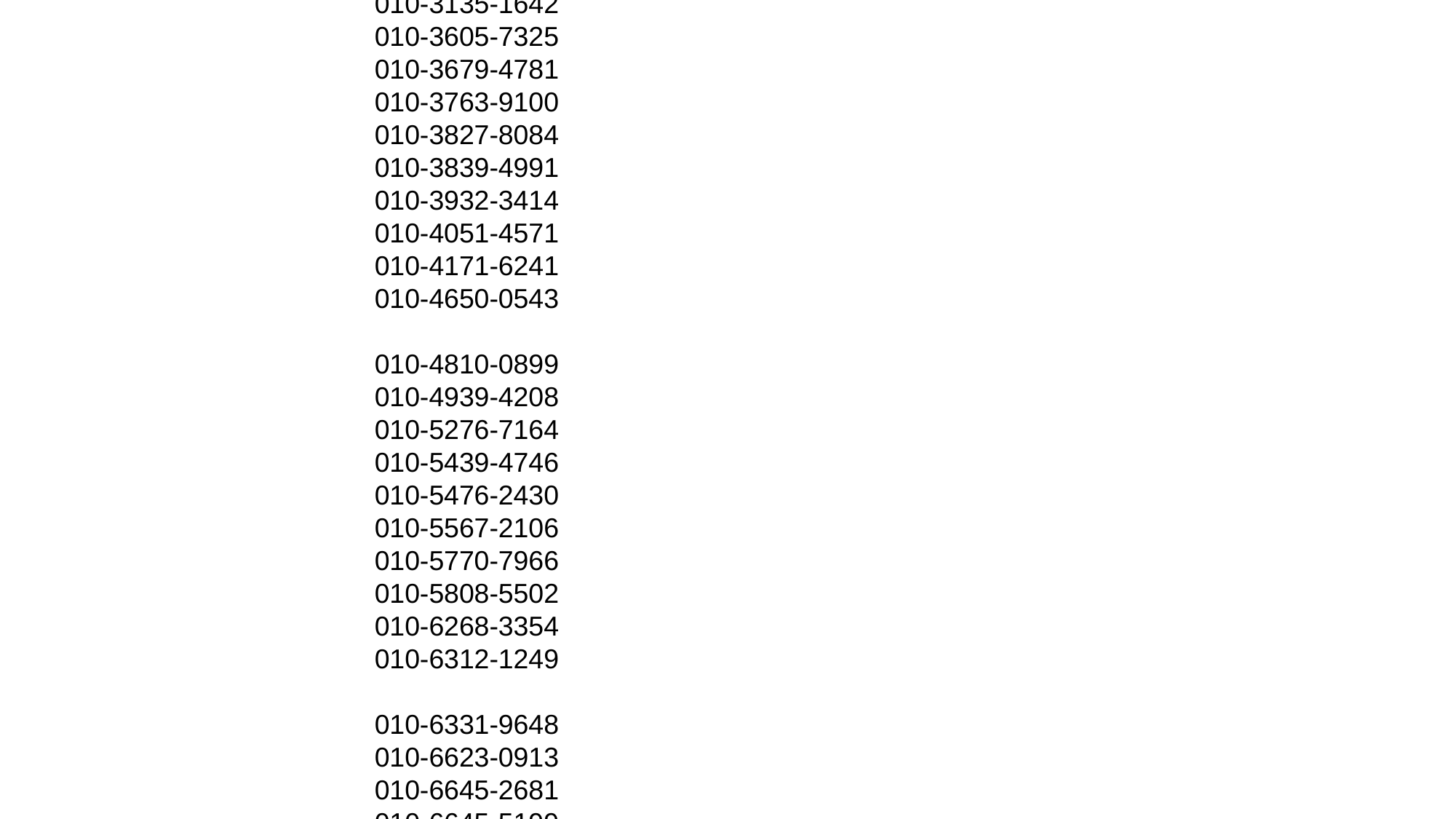

===========================================
주민등록번호
===========================================
가. 검출

1. 1900년대 출생 내국인 남자

591018-1172371
680804-1102783
730329-1706946
880430-1249901
921109-1615769

2. 1900년대 출생 내국인 여자

511030-2375248
600130-2162489
771018-2420466
811107-2340889
990901-2109005

3. 2000년대 출생 내국인 남자

011113-3173805
031012-3898741
090706-3473711
131007-3727037
141101-3464299

4. 2000년대 출생 내국인 여자

031117-4869415
051014-4521919
080715-4332122
101119-4084302
111001-4102019

5. 가운데 -

670210-1554381
820330-2650193
771102-1815710
790329-2603426
461130-1025451

6. 가운데 공백

841025 2498601
541003 1682176
911027 1311966
921015 2712579
751125 1543538

7. 연속일 경우

9010132257200
5010231710272
6611122189895
5911041084315
9011071843199

8. 윤년 일때

920229-1620059
960229-2478173
000229-3092314
040229-4950801
080229-4556625

9. 구분자 () 사용할 경우

(871025-1999173)(840104-2595291)
(041116-3927751)(910730-2764731)
(420307-1387580)(461011-1271434)
(721128-2851885)(720209-1963080)
(531009-1429671)(611008-1404197)

10. 구분자 {} 사용할 경우

{610330-1389945}{730506-1377458}
{661010-2679851}{941027-2424359}
{860530-2252986}{880304-1257030}
{940514-1221543}{780309-1277411}
{691117-1835596}{811014-1691477}

11. 구분자 [] 사용할 경우

[880313-2345581][870118-2029162]
[621002-2700812][630507-2838439]
[671121-1254155][841012-2245460]
[500712-2442246][710430-1577661]
[701120-1651997][761030-2677069]

12. 구분자tab 사용할 경우

331126-2943604	941020-2754353
430620-1260978	520508-1333049
930115-1395023	681018-2551591
581023-2938160	850617-1576771
410630-2885014	640811-1920529

13. 구분자 , 사용할 경우

720318-2426484,980511-2538213
851127-1390224,051009-4125914
411119-1744834,640330-2836187
681130-1893326,511030-2391341
641120-1913488,111112-3760489

14. 구분자 " 사용할 경우

"620322-1788693""770627-1808181"
"481121-2295011""531130-1324135"
"420426-2900476""511030-2075242"
"481113-2001161""951130-2078348"
"850210-2303341""750717-2599459"

================================================================

나. 미검출

1. 월 오류(날짜 형식에 올수 없는 값이 사용되었을 경우)

423430-2133992
952217-2172872
731702-1421297
834018-2141441
551712-2937064

2. 일 오류(날짜 형식에 올수 없는 값이 사용되었을 경우)

741093-1480016
830671-2113482
480756-2424231
840736-2324310
781167-1575074

3. 윤달 오류(평년에 윤달날짜가 사용되었을 경우)

690229-2636588
770229-1483841
810229-1432507
860229-1374374
890229-2684416

4. 검증번호 오류

660603-2488868
730123-2940794
750428-1669622
800617-2834846
941007-1724049

===========================================
여권번호
===========================================
가. 검출
1. 최초 여권번호(국가코드 2자리 + 7자리 숫자)
KR7726840
NW4523423
SC7567645
YP2342343
TM4356345
KN5345687
MP6735666
KR1235665
SQ3462934
SM2094834

BS2302394
DG3540285
ID3494804
GJ2394000
TJ2348348
UL2348903
GK2304984
GW2134098
CB2340855
CS2340394

JB1234084
JN2304928
GB2348092
BN2340955
JJ6786787
GW9309534
GG3492444
HD2343423
SJ5463453
SJ1298953

2. 구 전자 여권번호(공간부호 2자리 + 7자리 숫자)
BA3454554
BB2235446
BG2365445
BL2635445
BN2534464
BO2347892
BR2347834
BS2374834
BT2744873
BU2346544

CA2344533
CB4524554
CD3454545
CG3457845
CH7845784
CL3487584
CN4387584
CO3744563
CP4554634
CS5455445

CZ3454426
DG4354554
DJ3454545
DK6546244
DM5454545
GK5465445
GN5644554
GP3645455
GR5644555
GS5445542

3. 신 전자 여권번호(여권의 종류 1자리 + 8자리 숫자)
D58493043
G43894344
M09545445
S23784834
D12098392
G43985455
M23434645
S02015354
D54354453
G54837434

4. 콤마 ( , )
G95795457,RF2831963
M51810049,BN8848576
M69335159,SE3278248
D39424926,KY4741449
S78738521,VL4613680

5. 구분자 Tab
S52315260	GE3804184
M58438552	BN1018724
M03614767	AY8728965
DM2069050	G09236970
KU8008092	D28740957

6. 따옴표 ( " )
"SD6071287""M29366851"
"NY8278570""D22754883"
"CB8231848""M91282368"
"CZ1772271""G95308518"
"S10086335""S53263548"

나. 미검출
1. 국가코드 오류(최초 여권번호)
AB7726840
AA7483748
BC2940384
CC3240955
DD0394034
EE2398493
FF2398493
FA2390505
TC2302044
DF3984934

2. 공간 부호 오류(구 전자여권번호)
ZZ7726840
QQ3098943
EE9389433
RP2340995
GL3498489
EI2309840
RI4095045
FD2393484
DI2398944
DA4834435

3. 여권종류 오류(신 전자여권번호)
Z77268401
Q12312455
A32432344
C34346455
P45645544
L54474554
E45455445
W45455334
Z34554523

===========================================
운전면허번호
===========================================
가. 검출
1. 가운데 -
충남04-344179-29
경기01-423345-98
경기00-852223-51
강원91-080163-11
울산13-792622-88
충남81-968392-14
경남14-319754-50
울산14-996652-04
강원94-388859-71
제주80-773271-83
13-92-921909-45
25-11-679995-09
26-72-609802-94
16-70-598176-73
16-81-294469-75
25-94-281254-82
15-13-883594-01
21-94-634800-56
26-71-244374-71
15-81-409345-48

2. 가운데 공백
제주 92 758357 61
울산 10 425334 20
충북 10 142151 78
경기 92 152091 12
울산 11 700173 46
서울 74 661593 55
대구 82 588647 23
충남 74 467285 13
충남 90 154701 77
인천 13 940554 49
13 72 082539 93
26 00 679360 83
15 71 134330 50
13 94 425160 67
15 81 712813 20
15 81 767107 26
14 74 711360 82
22 13 596640 04
26 74 186196 10
26 11 419903 66

3. 연속일 경우
충북9161086312
부산7454229516
울산7281295718
부산1024921608
경남8227224499
울산8270500416
충남7125100366
강원7403405088
울산7175122999
제주7260597203
167186435311
140339071152
269459523210
129029085709
120151233397
151179005379
260155606631
167375732883
140111517923
149082301102

4. 구분자 () 사용할 경우
(서울04-740653-16)(강원13-498671-76)
(인천74-109530-91)(강원70-160575-50)
(제주83-038621-36)(21-13-947953-29)
(22-73-490463-23)(26-14-423375-64)
(21-93-707177-56)(14-81-684298-42)

5. 구분자 [] 사용할 경우
[대구74-457588-95][강원92-994261-13]
[충남11-297512-82][부산74-078544-23]
[대전11-708315-09][23-94-894606-76]
[11-72-046754-88][20-10-512747-02]
[13-83-817923-40][15-70-032674-51]

6. 구분자 " 사용할 경우
"인천00-082387-67""대구72-322720-10"
"충남10-142791-63""충북02-006776-96"
"부산00-987217-04""서울00-859903-04"
"충북80-091516-63""강원13-223579-52"
"인천00-761488-76""서울13-916204-68"
"25-00-955450-16""11-94-780316-36"
"25-13-211813-18""12-74-541979-36"
"22-10-262162-46""26-72-955669-68"
"15-74-856562-42""26-73-408552-09"
"22-73-542755-64""23-83-861601-61"

나. 미검출

1. 교부지역 오류
마산93-353245-47
홍성02-482391-47
대천13-659704-12
정선02-427708-00
경기도13-043341-71
고려93-838152-17
제지04-928772-24
충서83-707150-12
대교71-268635-92
사울82-979160-10

94-71-897634-73
46-03-277583-17
76-70-474140-42
55-02-756181-57
81-03-833501-13
90-11-678876-38
46-98-355394-49
70-43-967319-10
72-78-795751-17

2. Bin 번호 오류

강원70-043369-09
충남82-653100-66
울산80-806188-16
대전13-138152-62
서울83-505275-48
충남92-292507-61
충남71-461078-30
제주84-066186-33
충북04-410733-50
대구82-692722-44

21-11-926492-55
14-13-918587-27
16-80-302668-33
16-71-586348-06
25-01-078864-93
26-93-272148-58
13-80-172770-52
26-10-843116-84
16-82-136983-68
13-82-059449-21

===========================================
외국인등록번호
===========================================
가. 검출

1. 1900년대 출생 외국인 남자
561030-5153624
690429-5704144
790208-5583918
800917-5436470
960725-5744804

2. 1900년대 출생 외국인 여자
571130-6412139
601030-6749703
760614-6648916
891128-6896678
941030-6697374

3. 2000년대 출생 외국인 남자
000907-7005749
021121-7554362
061013-7758446
081130-7868647
130103-7556363

4. 2000년대 출생 외국인 여자
010730-8277853
050102-8208507
070714-8717894
110730-8297320
151030-8189844

5. 가운데 -
640806-5952593
650606-6327551
701014-5803073
460421-5867023
850930-6462179

6. 가운데 공백
570830 5287992
460907 6248580
601030 6955288
831020 6056069
731015 5438303

7. 연속일 경우
7701276128963
7205305129552
4110155292743
4401085779765
6903306801416

8. 윤년 일때
920229-6161968
960229-6071901
040229-5556678
080229-5388945
120229-6310648

9. 구분자 () 사용할 경우

(421125-6083713)(691130-6552344)
(750721-5565005)(680930-5709031)
(981122-5204724)(470504-5137654)
(830723-5054748)(621026-5334069)
(781024-6361368)(840214-5883294)

10. 구분자 [] 사용할 경우

[561008-6408393][681120-5808439]
[440528-6511609][471119-5128554]
[760613-6184275][820310-6200212]
[671019-6744348][831030-5846873]
[460719-5837669][630430-6074384]

11. 구분자tab 사용할 경우

731017-5835283	471030-6159838
631025-6814581	551005-6918713
590930-5749610	651030-5254170
940907-5746455	800225-6228363
870312-6977680	691113-6470297

12. 구분자 , 사용할 경우

771030-5209295,821104-5856663
781019-5090501,931116-5021019
830304-5757313,920417-6017263
991112-6222220,681016-6850506
980805-5369725,720704-5202334

13. 구분자 " 사용할 경우
"761011-6208048""461126-6427003"
"900101-5898213""760617-6070468"
"451028-6215955""630914-6457668"
"951104-5245240""641103-6362719"
"701018-5515075""911009-6551209"

14. 구분자 {} 사용할 경우

{601001-6955566}{521123-6494423}
{481126-5414574}{550430-6528939}
{971004-6468105}{730608-5778672}
{940608-6310897}{891005-6203432}
{500315-6771459}{990225-5655839}

================================================================

나. 미검출
1. 월 오류(날짜 형식에 올수 없는 값이 사용되었을 경우)
834730-5772950
902318-6694681
622505-5253442
531814-6385841
771330-5806329

2. 일 오류(날짜 형식에 올수 없는 값이 사용되었을 경우)
410798-6388854
841197-6600385
560742-6339707
821199-6525743
550788-5898852

3. 윤달 오류(평년에 윤달날짜가 사용되었을 경우)
670229-5194372
710229-6793479
810229-5487694
860229-6140534
990229-5145544

4. 현재년도 기준으로 출생하지 않은 2000년도 이후 외국인 남자
240512-7035509
270215-7776646
300829-7013621
451130-7734781

5. 현재년도 기준으로 출생하지 않은 2000년도 이후 외국인 여자
171030-8557094
271130-8706691
311030-8190909
381023-8430874
490629-8425882

6. 검증번호 오류
670821-5317627
571130-6336586
721014-6016537
811027-6217597
870803-5428309

===========================================
계좌번호
===========================================
가. 검출
1. 국민은행
478-12-1556-454
236-86-6745-456
646-45-6474-566
483-54-7983-378
209-95-5745-456

2. 주택은행(구)
575790-79-328515
459034-35-498555
128745-55-349555
203444-23-589666
590234-65-959522

3. 신한은행
459-234-635945
563-453-234934
458-135-594598
384-934-239894

4. 우리은행
243-12-004727
534-26-465344
454-23-345874
123-34-456678

5. 우리은행(가상)
5452-544-445624
4455-453-482541
3574-443-245423
3943-695-293178
6345-234-346989

6. 농협은행(신)
423-2345-8321-54
394-5623-6948-54
498-4365-3495-84
504-6432-3248-93
434-6465-2348-94

7. 농협은행
142437-54-64851
432342-65-29482
595433-85-29343
602342-12-59544
736234-05-29435

8. 외환은행
938-344545-344
545-446355-453
756-534234-547
455-643534-545
312-443255-354

9. 하나은행
102-926180-48437
896-999643-28704
940-579709-07522
345-028839-14215
678-451456-86383

10. 기업은행
066-016723-97-131
344-623544-34-444
234-454563-56-442
234-125344-42-453
784-134768-85-445

11. 한미은행
584-48384-394
432-39849-584
398-23944-894
043-29348-684
058-44546-645

12. 씨티은행(구)
453-43453-134-45
654-64854-452-35
442-45646-452-23
465-97756-477-48
034-78435-344-24

13. 산업은행 CMS(구계좌)
243-63-34576-7
654-45-12675-3
235-65-56344-5
745-65-34555-3
765-23-67345-3

14. 메리츠종합금융증권
1239-6534-23
0291-7845-94
9384-2935-54
9325-7892-12
6945-4322-49

15.문자+계좌번호
신한651-17-214757
기업725920-04-449293
하나847-91-90938-9
우리220-36-9981-037
국민944-530047-43818

16. 콤마 ( , )
464-119830-172,116-26-901700
5562-535-075023,529-936-174743
414-26402-102,178-93-961812
385-02022-566-25,700-01-4526-944
709-207741-00619,

17. 구분자 Tab
2230-873-894529	649-669176-812
817-05-9191-281	410-735-074840
318-99-9615-576	130-665814-67266

18. 따옴표 ( " )
"917390-93-71155""157-65923-890"
"611250-70-048895""7350-398-588218"

19. 신협은행
132-083-862363
132-173-326612
132-100-036161

20.기타
485053-41-16160
127-27476-887
637-95-38461-4
710-18-7642029
100-33-4757990

나. 미검출
1. 계좌번호 패턴이 아닌 경우
3493493-9023859-2192384
920203943-939-54425
2384093-2389489-23
93004-2398004-39-432
2346-586785-345-223
234934-4503403-49394-595-43
09890023-23465-434234265
903485092834023904
3940850930-30945803
3-20984-02934-304958-09345

===========================================
신용카드번호
===========================================
가. 검출
1. 가운데 -
3762-5048-6254-5772
5543-4925-9843-5180
4296-1253-2117-6661
3571-0402-7610-4683
9445-4780-7712-0402
5521-2271-9277-3719
9490-9504-7384-1975
9430-2099-9206-8872
4689-0829-2979-0101
9200-6170-4104-2748

9445-2445-2044-5030
8110-7172-5327-9557
9410-1961-5474-3695
3565-2391-0883-5286
0005-1881-3749-8034
4140-2747-5916-4423
5310-7209-2965-5261

2050-9624-7927-5493
5583-7041-9874-4196
5521-3307-8427-7816
0002-5998-2241-6912
4067-2514-1011-4392
9450-8100-8421-3147
2000-1459-9590-3951
4038-1127-1930-6566
0002-2573-8618-7334
9410-1272-3138-5457
0002-1800-2347-7332
4118-9781-3556-3599
9200-2121-1779-2846

2. 가운데 공백
3560 3111 9585 4556
6234 5416 1829 3144
4114 7190 2814 5670
2000 1226 1748 3407
3762 5545 3075 5857

3. 연속일 경우
2000354486657700
5145080089989310
4030113073525104
9490134285737495
7001176856380003

4. 15자리 신용카드(amex)
3710-0266-5087-5735
3779-8856-2220-7246
3751-4450-3657-2271
3762-7294-3038-7312
3779-8860-0631-6876

5. 구분자 () 사용할 경우
(9100-3125-6847-4778)(4092-3179-3422-6977)
(4038-1218-1788-6270)(5521-3395-9695-5808)
(5528-3972-8232-6943)

6. 구분자 {} 사용할 경우
{9451-6217-9996-7250}{2050-9432-1128-3508}
{4386-7493-9487-8985}{4374-3254-9281-4547}
{2050-3652-4063-2564}

7. 구분자 [] 사용할 경우
[2050-2497-7343-9748][3560-2125-8626-5644]
[9490-4041-6164-8243][4048-2278-7203-6806]
[5599-6211-7685-6960]

8. 연속된주민번호 tab으로 분리할 경우
4404-4724-8029-9804	4510-9955-1569-7577
9410-1214-0108-4537	9451-1132-8941-0439
0001-1785-6683-4282	6244-8026-5150-2959
8110-5065-9760-6140	5589-2701-9094-3669
9464-7825-4047-1557	8110-2883-9875-6636

9. 구분자 , 사용할 경우
5551-1225-4225-3038,5488-1825-8855-8045
4067-4553-2113-6085,5528-3985-9126-9931
4553-2706-4465-7316,5342-9288-8390-0944
9451-3288-7160-7859,9100-3981-5825-0231
5361-4878-1434-9107,4220-1853-0093-0182

10. 구분자 " 사용할 경우
"6243-7822-5727-5682""8110-7687-4571-3299"
"4854-9238-1076-2304""4900-2026-2533-9564"
"9417-3179-4014-9632""5164-1164-4680-8342"
"5547-2025-3890-8097""9481-3446-3506-9686"
"4284-3935-9962-4341""2050-6421-7003-8990"

11. 마스터카드
5551-1109-3536-2276
5377-3107-3610-2135
5414-6840-7681-5240
5491-5582-0436-6902
5121-1459-4067-8770

12.비자카드
4075-5800-1020-3399
4216-0749-5124-7987
4426-6006-4552-8980
4617-8182-7209-0418
4574 9221 8790 2971

나. 미검출

1. 검증번호 오류
3550-4117-8249-2530
2201-7976-6932-8275
3845-0143-6212-0276
3669-9029-2863-4991
0739-2602-3079-4504
3566-4768-8431-9792
3957-7061-2804-2546
3063-1860-9804-0633
3551-7792-3676-0911
3975-0191-1707-3532

2. Bin 번호 오류
5040-1156-9234-0166
8922-3102-6050-4379
6979-3637-0525-4221
1030-9191-7812-6275
0413-0607-2414-4725
4615-5294-0383-2139
6309-8592-9324-7197
6014-3818-4748-6276
9108-1624-7611-2305
1806-5775-9012-7073

============================
핸드폰번호
============================
가. 검출
010-2429-3919
010-2430-1959
010-2600-7179
010-2622-0712
010-2739-3066
010-2772-7670
010-2778-6114
010-2828-0064
010-2831-1546
010-3026-4125

010-3135-1642
010-3605-7325
010-3679-4781
010-3763-9100
010-3827-8084
010-3839-4991
010-3932-3414
010-4051-4571
010-4171-6241
010-4650-0543

010-4810-0899
010-4939-4208
010-5276-7164
010-5439-4746
010-5476-2430
010-5567-2106
010-5770-7966
010-5808-5502
010-6268-3354
010-6312-1249

010-6331-9648
010-6623-0913
010-6645-2681
010-6645-5199
010-6948-7276
010-6960-1197
010-7043-8688
010-7115-8726
010-7200-6939

010-7348-9611
010-7386-9381
010-7390-6780
010-7408-3054
010-7442-4787
010-7489-2170
010-7515-8664
010-7682-9783
010-7846-6077
010-8029-8358

010-8222-7845
010-8426-4055
010-8587-4681
010-8621-2867
010-8642-6518
010-8676-6626
010-8771-7958
010-8788-5991
010-8860-5808
010-9069-6905

010-9072-0253
010-9122-0462
010-9211-5842
010-9242-5476
010-9411-6273
010-9719-8304
010-9721-5199
010-9814-0175
010-9957-8337
010-9967-5121
010-9981-3338

010-2007-9147
010-2019-1196
010-2028-5396
010-2035-1718
010-2042-0803
010-2044-2480
010-2056-5355
010-2064-1141
010-2066-1729
010-2069-1170

010-2069-4168
010-2103-3557
010-2107-2842
010-2109-1372
010-2138-8406
010-2150-9998
010-2155-8236
010-2164-6808
010-2171-2080
010-2184-6878

010-2196-4672
010-2211-0505
010-2223-0928
010-2227-9424
010-2231-8365
010-2235-7976
010-2241-8384
010-2261-2630
010-2264-7324
010-2266-1331

나. 미검출
1. 잘못된 기지국
015-1244-5378
012-1233-1588
013-5894-3944
000-3943-1034
001-3234-3894
014-2398-3944

2. 잘못된 자리수 번호
010-4243-34254
010-33434-2344
010-1232-432
010-12-34484
010-123-12

===========================================
전화번호
===========================================
가. 검출
1. 서울(02)
02-875-5688
02-391-3566
02-6748-0405
02-2298-8900
02-5535-6035

2. 경기(031)
031-375-5292
031-222-0957
031-8015-0102
031-8015-3660
031-8015-3661

3. 부산(051)
051-245-5359
051-761-0002
051-702-0998
051-405-2992
051-9968-0459

4. 대구(053)
053-759-5008
053-423-9392
053-943-1882
053-759-7333
053-2349-8897

5. 인천(032)
032-502-0308
032-546-1747
032-817-9289
032-867-9982
032-3176-7188

6. 광주(062)
062-959-0321
062-514-6884
062-946-3399
062-373-4343
062-5155-1621

7. 대전(042)
042-489-6677
042-626-2600
042-282-5377
042-283-8000
042-2895-1797

8. 울산(052)
052-201-5500
052-249-0150
052-297-9977
052-223-7821
052-4627-7465

9. 충북(043)
043-266-6333
043-232-2005
043-213-3553
043-236-0356
043-929-3929

10. 충남(041)
041-567-4990
041-565-6232
041-574-7050
041-353-8212
041-2777-8589

11. 전북(063)
063-8407-8154
063-531-7522
063-464-7181
063-463-5445
063-564-9419

12. 전남(061)
061-351-7373
061-681-6882
061-281-0055
061-285-3102
061-860-5102

13. 경북(054)
054-373-5245
054-456-8248
054-857-8118
054-462-1231
054-935-5850

14. 경남(055)
055-646-6547
055-362-0302
055-283-0070
055-243-3570
055-681-2408

15. IP전화기(070)
070-4983-3696
070-7885-7114
070-7124-0009
070-4117-0147
070-8271-1733
070-4235-3212
070-7935-7379
070-4030-5154
070-9558-5822
070-8872-9373

02-3770-0739
02-6434-3604
02-6434-3603
02-2022-7192
02-3625-9954
033-827-6689
02-7905-6791
064-7285-6115
064-7285-6114
02-9559-6304
02-9559-6305
043-787-5537
042-234-6575
033-2769-0537
061-8625-6648
02-9034-9753
02-6539-0386
02-5130-4045
02-9929-2938
051-5917-2044

나. 미검출
1. 잘못된 지역번호
03-875-5688
04-391-3566
066-6748-0405
021-2298-8900
599-3394-5382

2. 잘못된 번호
02-8752-56882
051--245-53593
070--4983-36964
031-22223-0957
031-80153-0102

===========================================
이메일주소
===========================================
가. 검출
1. 숫자@도메인
1234@somansa.com
423442@nate.com
30942@gmail.com
949230394@hotmail.com
90238942@hanmail.net
021398@hotmail.com
2390403@yahoo.com
3034021@empas.com
03343@scope.com
54323@samsung.com

2. 소문자@도메인
smkim@somansa.com
minustwo@naver.com13
hke@gmail.co.kr
jslee@euc.kr
khpark@hanmail.net
werwrew@co.kr
visasd.lsdsd-am@diplomatie.gouv.fr
asdadjklw@ne.jp
linkedfk@gov.uk
erwerwjdf@co.kr

apple123@naver.com
apple124@naver.com
apple125@naver.com
apple126@naver.com
apple127@naver.com
apple128@naver.com
apple129@naver.com
apple130@naver.com
apple131@naver.com
apple132@naver.com

3. 대문자@도메인
KOREAR@nate.com
SMILEI@hanmail.net
NASTICRA@somansa.com
AUTONCAR@meil.com
COFFIHMACHINE@soul.com
KOREA@nate.com
SMILE@hanmail.net
NASTICA@somansa.com
AUTOCAR@meil.com
COFFIMACHINE@soul.com

4.사용가능한 특수문자 포함(- _ ~ ! $ & ' ( ) * + , ; = :)
plus_test@app.cp
hipen-2@somansa.com
hit_man@naver.com
orange_cara@gmail.com
internal-test@hanmail.net
robot-v@nate.com
bell_1234@naver.com
erase_00@yahoo.com
star-craft@marine.st
blizzard_234@naver.com

6. .뒤가 2자리
smkim@somansa.co
gildong@gs25.cu
gundam24@ani.jp
nagasakki@japan.go
sk5412@basket.co

7. .뒤가 3자리
Terry@naver.com
Andy@hanmail.net
Honda@gmail.com
lisaa@daum.com
andrew@hotmail.com

8. .뒤가 4자리
smkim@somansa.comp
seoul765@sudo.city
american1234@indian.usat
BigDaddy@naver.orgs
TestPartner@micro.soft

9. .뒤가 5자리
smkim@somansa.compu
Minustwo-_-12@naver.orcar
oasis@desert.araba
Loveis@gold.money
Random@chating.cioas

10. .뒤가 6자리
smkim@somansa.comput
JsLee9898@american.extrim
HKEKKK@oginal.phycoa
horadrim@index.busstop
sakura1208@last.cumdom

11. 콤마 ( , )
khPRK@hotmail.com,sm34im@somansa.com
minu33stwo@naver.com,hkasde@gmail.co.kr
jsl55ee@euc.kr,kh66park@hanmail.net

12. 구분자 Tab
Smkimd1234@somansa.com	Minuddstow4321@naver.com
Hke82fg82@gmail.com	jsLede1212@euc.kr
khPAaRK@hotmail.com	123ff4@somansa.com
42344f2@nate.com	309d42@gmail.com
94923f0394@hotmail.com	90238d942@hanmail.net

13. 따옴표 ( " )
"wind_sdfoccker@naver.com""sprindfg@nate.com"
"fall-windfter@daum.com""OriginDragdfon@blizzard.com"
"Nice_daddfdy@hotmail.com""Fate-Sdftate@yahoo.com"
"Animafdia@somansa.com""Test_kdfing@final.com"
"Notidfce_1@test.isq"

===========================================
IP주소
===========================================
가. 검출
1. 일반 ip
192.168.10.151
10.1.10.233
159.23.51.5
59.157.15.4
192.168.104.4
168.126.63.1
254.23.12.2
43.2.1.45
111.5.123.222
33.21.1.5

128.20.1.254
192.168.5.218
168.59.4.6
146.23.11.25
21.224.241.172
15.161.85.212
161.131.150.17
252.221.186.72
251.46.254.189
23.160.73.107

211.224.142.235
230.157.8.149
11.4.61.187
188.8.193.232
182.38.204.245
222.51.235.142
111.200.161.82
185.129.222.224
213.52.213.192
224.125.48.165

76.22.17.176
104.67.220.158
171.243.132.211
25.1.66.205
134.121.232.171
102.55.245.230
175.156.254.159
54.18.102.233
139.173.202.191
221.231.240.170

200.183.59.231
21.168.9.215
75.26.185.123
213.177.129.71
135.189.6.255
177.245.92.255
241.232.210.69
33.188.192.54
221.149.250.215
127.203.224.240

37.203.126.88
221.253.88.32
19.129.245.54
103.215.184.250
215.44.201.104
67.213.250.167
141.44.55.132
244.197.233.13
49.66.78.178
255.235.134.73

203.224.22.201
96.6.255.142
74.201.11.103
235.49.96.51
43.205.176.175
193.100.252.135
234.193.191.89
173.200.187.34
242.250.91.54
254.183.71.253

79.78.171.79
255.211.166.117
21.201.122.128
136.233.192.173
96.146.33.203

2. 두번째 0
192.0.10.1
23.0.3.1
43.0.66.45
233.0.1.45
15.0.159.7
12.0.222.2
16.0.154.1
21.0.221.65
63.0.23.21
77.0.55.11

3. 세번째 0
192.168.0.1
198.24.0.4
41.14.0.61
25.63.0.7
254.23.0.15
192.222.0.36
10.1.0.254
17.25.0.254
111.235.0.21
99.13.0.25

4. localhost
127.0.0.1

8. broadcast
192.168.10.255
192.168.255.255
192.255.255.255
255.255.255.255

나. 미검출
1.범위 초과
256.10.10.10
10.256.10.10
10.10.256.10
10.10.10.256

2. 첫번째 0
0.168.10.1
0.254.1.2
0.32.6.53
0.234.45.23
0.12.34.55
0.1.30.157
0.4.4.4
0.12.45.3
0.123.54.32
0.12.33.44

3. 네번째 0
192.168.10.0
1.2.20.0
125.23.6.0
24.63.4.0
19.23.5.0
56.245.36.0
211.253.40.0
168.126.63.0
54.23.96.0
74.15.159.0

4. 끝이 0
192.168.10.0
192.168.0.0
192.0.0.0
0.0.0.0

5. 0으로 시작
0.0.0.0
0.0.0.1
0.0.1.1
0.1.1.1

===========================================
법인등록번호
===========================================
가. 검출

1. 가운데 -

171721-1129029
206012-8879397
144511-2482565
164921-9634827
131345-4822212
164721-3374762
194122-7289789
194344-0157834
214450-4244752
191122-7140893

174850-0377946
154550-6296067
184111-0153853
165021-8567919
224182-8902626
195111-6028544
204411-9067161
175485-3640378
174336-2346345
204447-1965821

2. 가운데 공백

124422 7996514
175021 4021884
201411 6387458
144981 7798938
150131 8895752
205450 4260121
144883 7637960
161414 7146864
205836 6696938
144722 6853301

124185 6689528
174422 7287351
205744 8526790
200113 8901530
195148 4465064
195342 5091155
141311 3671239
195321 4883945
205513 2036819
195112 2388320

3. 연속일 경우

2001851634913
2058364515106
2013423835473
2052852412626
1713417458353
2013507686578
1714214789363
2012500588955
1912848965595
1949213742307

4. 구분자 () 사용할 경우

(154650-5277058)(204684-7010438)
(124421-4829330)(161522-8237663)
(145237-9840824)(154422-7098174)
(205321-0038591)(141221-9061550)
(164636-4860125)(171122-2816980)

5. 구분자 {} 사용할 경우
{194650-5916492}{184122-6409372}
{131221-5294537}{165182-8591900}
{161483-4370007}{161183-0364985}
{154250-2468690}{175450-7932790}
{205812-1866180}{204331-1028020}

6. 구분자 [] 사용할 경우
[200122-1992876]
[214321-4506494]
[214521-8270801]
[161548-9100683]
[214448-9490785]
[184481-2172428]
[205722-5446567]
[224114-9673328]
[151249-5902518]
[134121-3206195]

7. 구분자 , 사용할 경우
124421-9172297,175885-9071777
194649-6567768,211350-7941425
164421-8565578,204984-3721421
205244-0275353,210146-7769772
161221-2056778,134150-6415180

8. 구분자 " 사용할 경우
"214632-7246684""174539-5991270"
"110122-0034339""124221-5631085"
"195050-1243973""214411-4472587"
"144433-7008891""134583-7797184"
"151331-7060088""144438-4806678"

================================================================

나. 미검출

1. 등기관서별 오류
473886-6923449
584385-9180870
893283-7928315
842021-7823643
655085-1185985
348084-1475695
407321-0580738
293722-9599118
760022-7790245
841032-3130230

2. 분류번호 오류
284116-0714464
154119-7708916
270120-9662661
194920-2682811
274126-4893356
206159-2215365
191260-2284173
280263-1718369
145172-6450856
270191-5138617

3. 검증번호 오류
184314-3568282
210132-1002574
194721-3568120
154283-9723536
151122-0286445
204621-4439113
175844-8445540
175739-5667463
164348-4072128
154322-6045327

===========================================
사업자등록번호
===========================================
가. 검출

1. 가운데 -

123-87-46668
127-77-83273
314-07-91340
214-49-01247
510-27-44142
507-45-09143
104-57-81861
512-85-05048
511-05-31987
618-04-25396

401-05-72226
311-31-47855
407-98-38121
129-70-55871
511-27-28903
211-90-82243
120-43-22829
407-06-52846
416-06-06948
302-76-52845

3. 구분자 () 사용할 경우

(408-84-48794)(126-50-66876)
(106-46-43192)(505-34-49046)
(107-23-83524)(415-86-95571)
(121-25-74613)(130-82-85117)
(131-42-25834)(109-87-97443)
(137-15-54821)(312-48-09890)
(215-54-06889)(305-41-27547)
(109-36-73736)(409-62-42321)
(120-32-45637)(301-59-44078)
(603-70-36896)(415-93-38603)

4. 구분자 {} 사용할 경우
{508-26-13445}{511-34-39882}
{121-87-63211}{610-27-38538}
{610-15-23143}{610-51-18783}
{502-83-77629}{113-51-04041}
{224-56-15936}{613-92-58720}
{210-74-86663}{134-78-08167}
{411-97-16717}{221-84-74036}
{223-64-74785}{404-32-38621}
{128-66-91009}{110-49-67461}
{622-85-46875}{110-74-37412}

5. 구분자 [] 사용할 경우
[204-12-39094][308-51-55565]
[510-62-49959][228-77-16140]
[106-57-79755][510-44-94367]
[611-62-04314][610-92-31625]
[314-97-05898][121-18-60222]
[303-09-07977][307-14-39723]
[104-59-79729][304-96-49761]
[511-14-65892][513-24-80603]
[502-33-95485][132-03-91833]
[101-68-99543][416-85-41289]

6. 구분자 , 사용할 경우
106-31-24134,107-92-01848
610-41-08194,611-29-69945
212-63-82084,314-85-76181
107-71-46821,314-32-13569
513-70-10308,402-49-31407

7. 구분자 " 사용할 경우
"222-73-88099""117-76-67231"
"610-90-95095""503-53-26989"
"622-20-28276""512-76-78078"
"408-77-12944""226-39-59331"
"228-12-19134""307-94-30350"

================================================================

나. 미검출

1. 검증번호 오류
227-25-81918
117-52-46319
613-59-12728
301-87-79853
226-68-71525

===========================================
건강보험증번호
===========================================
가. 검출

1. 구분자 () 사용할 경우
(88041859661)(63190183350)
(27020206056)(54074580314)
(58771843062)(25158210223)
(27523026410)(90519937629)
(41817122612)(18514638946)
(60194002755)(08704244156)
(64852433524)(72737755716)
(92462363483)(42553503863)
(24084148144)(41006284539)
(36197109869)(04969730021)

2. 구분자 {} 사용할 경우

{49849057555}{31184172527}
{88108693257}{50637336681}
{74467735496}{33291622179}
{80508070841}{20371778010}
{25771397580}{96409396762}
{42722067993}{48047920218}
{83771480177}{13545930405}
{14849276461}{47018366805}
{35965692639}{11684297901}
{27538792790}{30469446667}

3. 구분자 [] 사용할 경우

[56712462358][82803042337]
[34441930536][41770527268]
[42461632969][71083190392]
[56638219523][27882953844]
[61187347141][77664698295]
[30211786356][58337466115]
[82007044249][17438692394]
[88266673903][84481885783]
[37570011889][86027465639]
[86905947545][80577733661]

4. 구분자 , 사용할 경우
49372038674,30303487358
15977737297,09529763485
25946590810,91253332841
63157318219,12006737466
74931185751,40782171571
84937480176,03417554642
50175978951,37503727552
76653820218,71889099144
62426098164,13661411981
36495950181,26958345173

5. 구분자 " 사용할 경우

"69873149767""41171317182"
"32376441531""35687719591"
"43535075231""49014146021"
"76215924982""55841929764"
"23046521547""16237465811"
"70906010750""97941362051"
"94861757471""77516683478"
"85882536914""17954142457"
"67046982165""54884987002"
"34724094325""87575499866"

================================================================

나. 미검출

1. 검증번호 오류
25946590811
91253332842
63157318210
12006737467
74931185752
40782171572
72708830416
84937480177
03417554643
50175978952